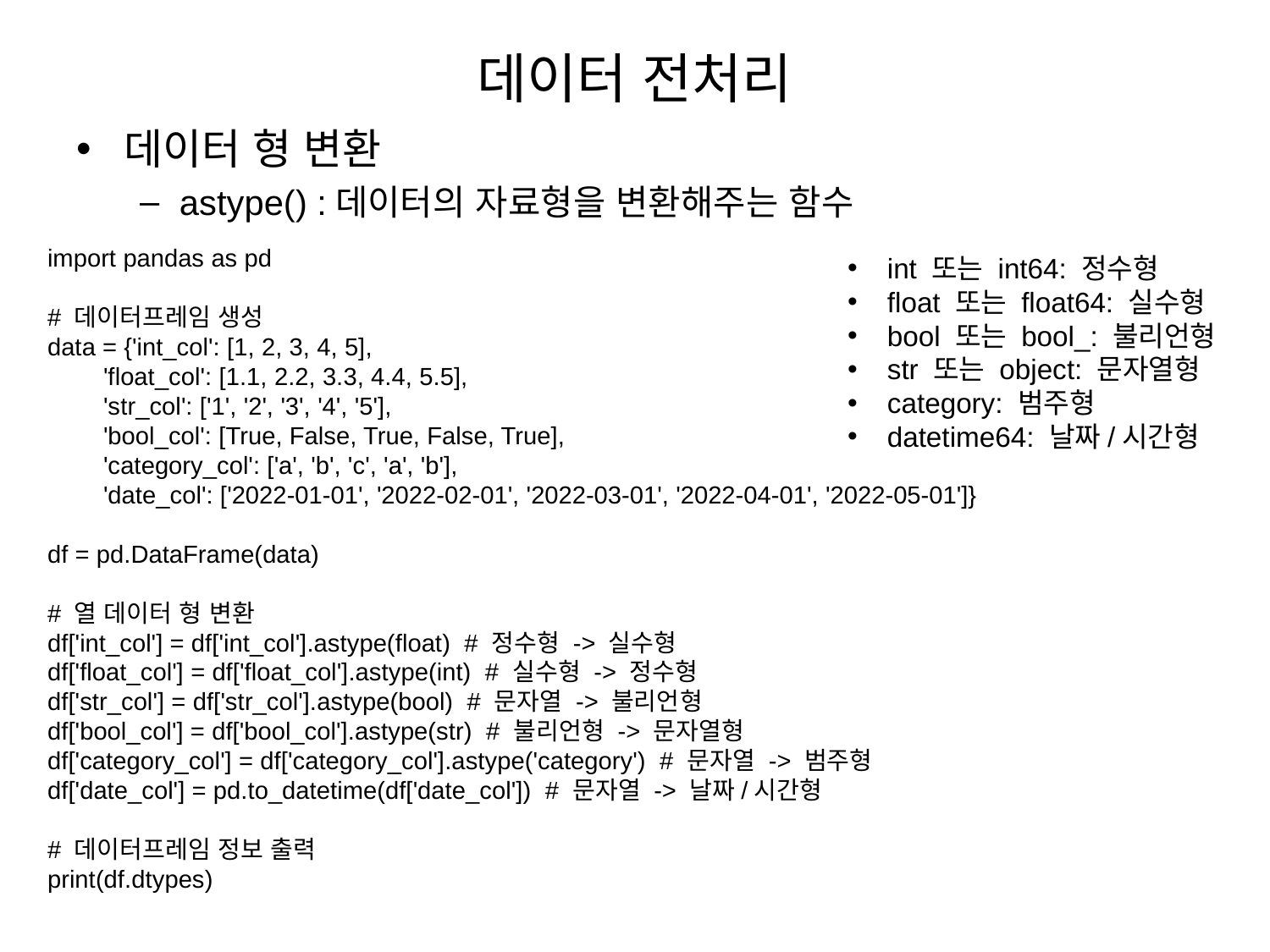

# 데이터 전처리
데이터 형 변환
astype() :데이터의 자료형을 변환해주는 함수

int 또는 int64: 정수형
float 또는 float64: 실수형
bool 또는 bool_: 불리언형
str 또는 object: 문자열형
category: 범주형
datetime64: 날짜/시간형
import pandas as pd

# 데이터프레임 생성
data = {'int_col': [1, 2, 3, 4, 5],
        'float_col': [1.1, 2.2, 3.3, 4.4, 5.5],
        'str_col': ['1', '2', '3', '4', '5'],
        'bool_col': [True, False, True, False, True],
        'category_col': ['a', 'b', 'c', 'a', 'b'],
        'date_col': ['2022-01-01', '2022-02-01', '2022-03-01', '2022-04-01', '2022-05-01']}

df = pd.DataFrame(data)

# 열 데이터 형 변환
df['int_col'] = df['int_col'].astype(float)  # 정수형 -> 실수형
df['float_col'] = df['float_col'].astype(int)  # 실수형 -> 정수형
df['str_col'] = df['str_col'].astype(bool)  # 문자열 -> 불리언형
df['bool_col'] = df['bool_col'].astype(str)  # 불리언형 -> 문자열형
df['category_col'] = df['category_col'].astype('category')  # 문자열 -> 범주형
df['date_col'] = pd.to_datetime(df['date_col'])  # 문자열 -> 날짜/시간형

# 데이터프레임 정보 출력
print(df.dtypes)